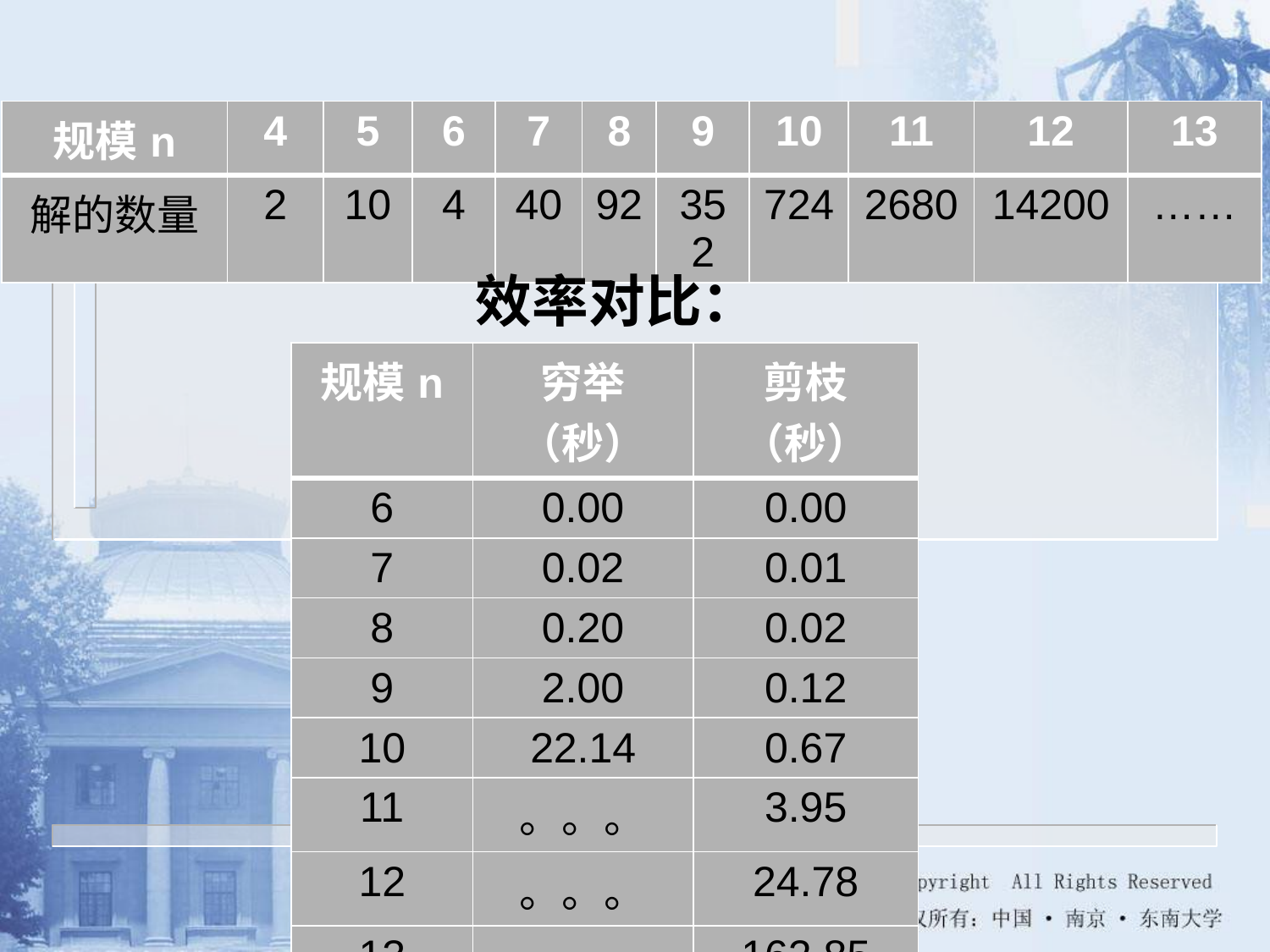

| 规模n | 4 | 5 | 6 | 7 | 8 | 9 | 10 | 11 | 12 | 13 |
| --- | --- | --- | --- | --- | --- | --- | --- | --- | --- | --- |
| 解的数量 | 2 | 10 | 4 | 40 | 92 | 352 | 724 | 2680 | 14200 | …… |
效率对比：
| 规模n | 穷举（秒） | 剪枝（秒） |
| --- | --- | --- |
| 6 | 0.00 | 0.00 |
| 7 | 0.02 | 0.01 |
| 8 | 0.20 | 0.02 |
| 9 | 2.00 | 0.12 |
| 10 | 22.14 | 0.67 |
| 11 | 。。。 | 3.95 |
| 12 | 。。。 | 24.78 |
| 13 | 。。。 | 162.85 |